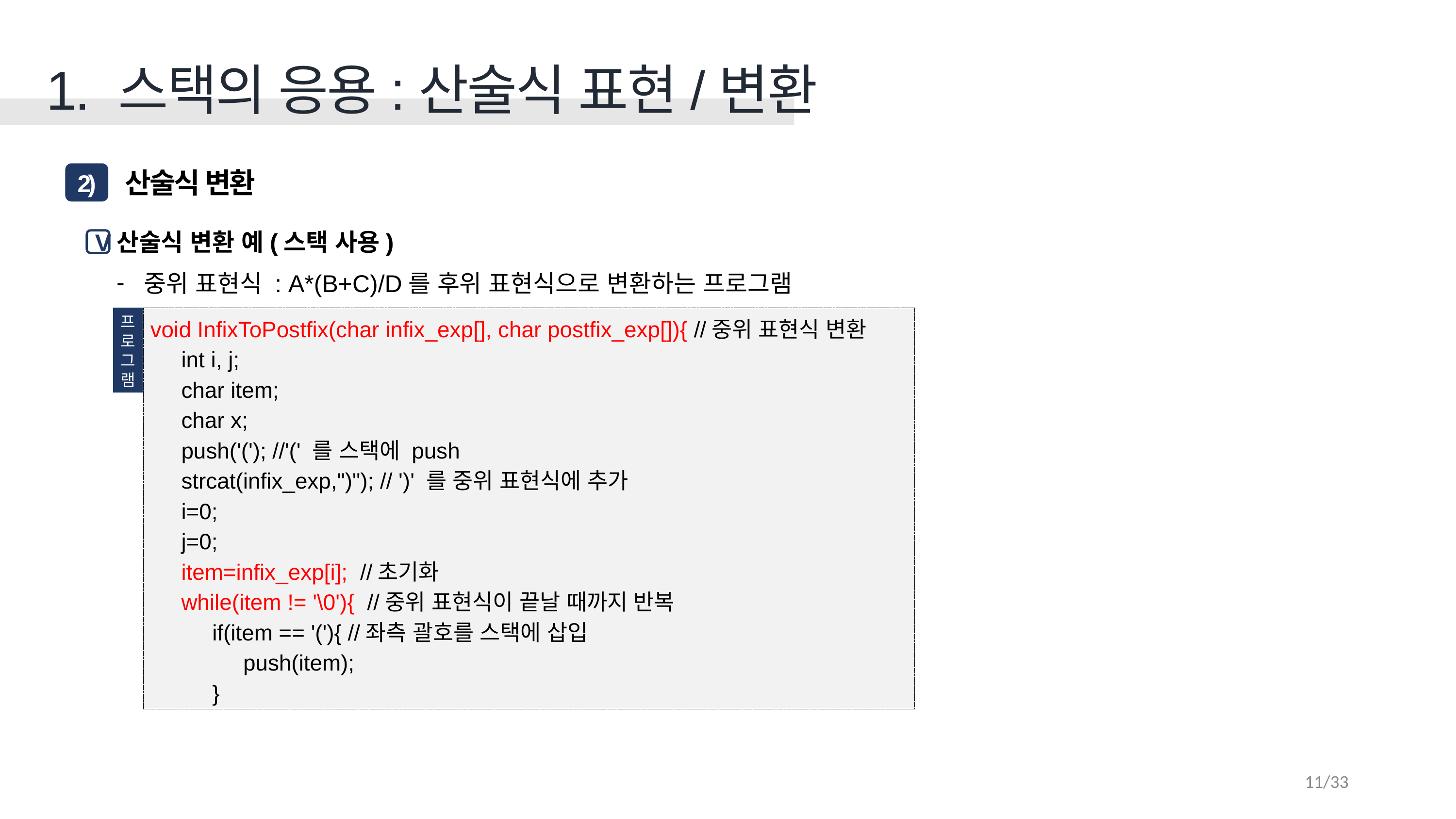

1. 스택의 응용:산술식 표현/변환

 산술식 변환
2)
산술식 변환 예(스택 사용)

중위 표현식 : A*(B+C)/D를 후위 표현식으로 변환하는 프로그램

V
프
로
그
램
void InfixToPostfix(char infix_exp[], char postfix_exp[]){ //중위 표현식 변환
     int i, j;
     char item;
     char x;
     push('('); //'(' 를 스택에 push
     strcat(infix_exp,")"); // ')' 를 중위 표현식에 추가
     i=0;
     j=0;
     item=infix_exp[i];  //초기화
     while(item != '\0'){  //중위 표현식이 끝날 때까지 반복
          if(item == '('){ //좌측 괄호를 스택에 삽입
               push(item);
          }
11/33